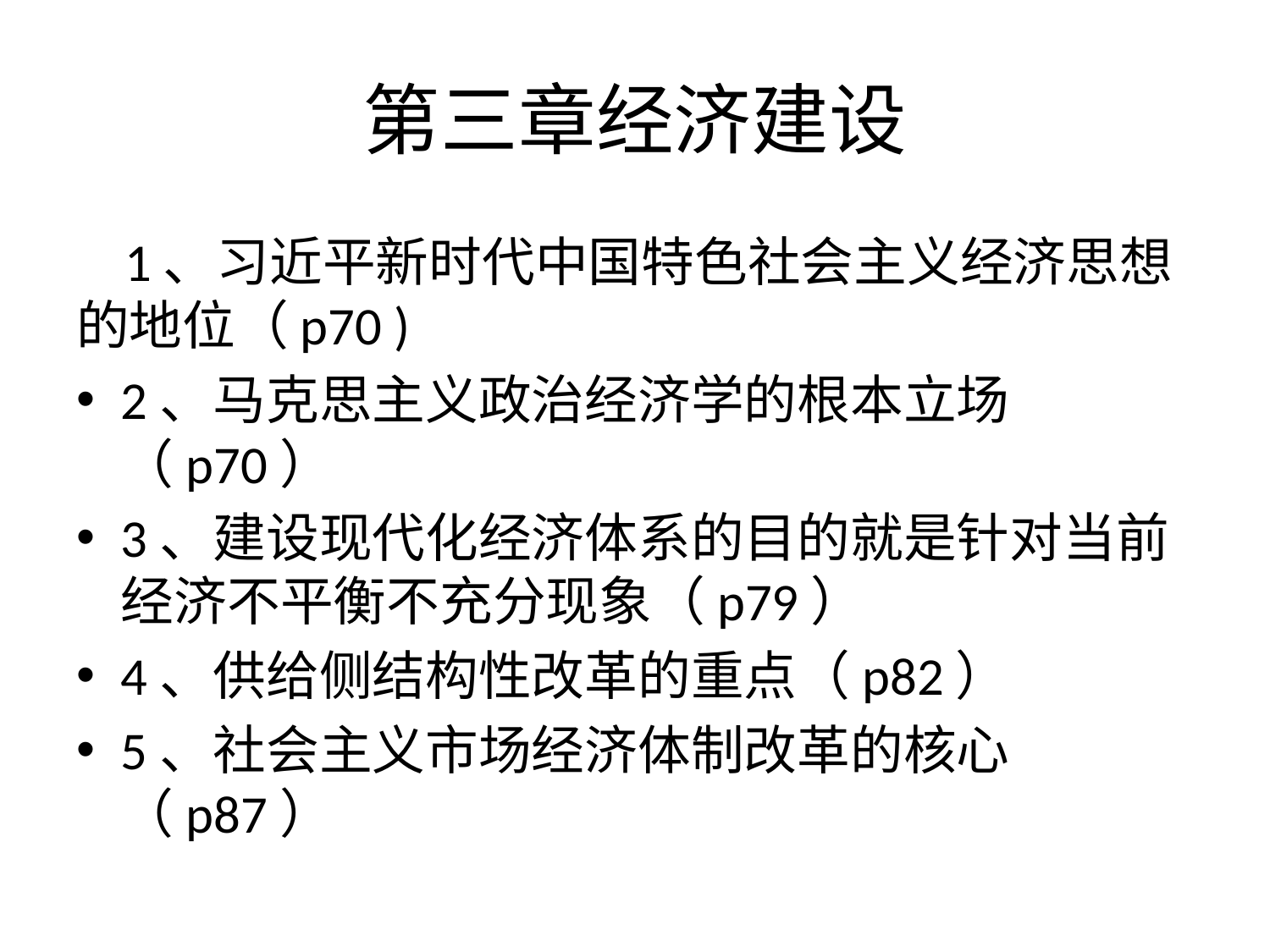

# 第三章经济建设
    1、习近平新时代中国特色社会主义经济思想的地位（p70 )
2、马克思主义政治经济学的根本立场（p70）
3、建设现代化经济体系的目的就是针对当前经济不平衡不充分现象（p79）
4、供给侧结构性改革的重点（p82）
5、社会主义市场经济体制改革的核心（p87）